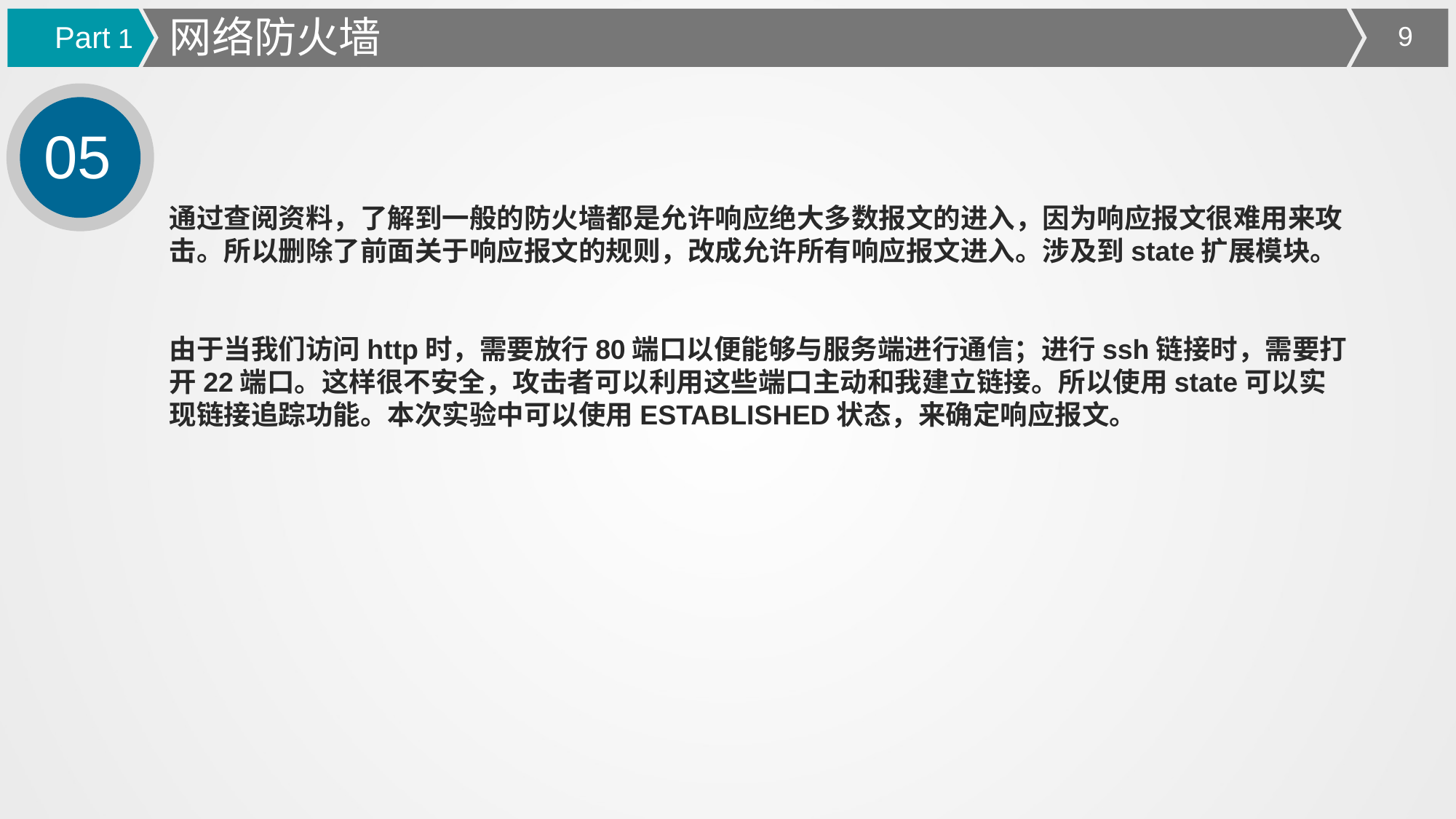

网络防火墙
Part 1

通过查阅资料，了解到一般的防火墙都是允许响应绝大多数报文的进入，因为响应报文很难用来攻击。所以删除了前面关于响应报文的规则，改成允许所有响应报文进入。涉及到state扩展模块。

由于当我们访问http时，需要放行80端口以便能够与服务端进行通信；进行ssh链接时，需要打开22端口。这样很不安全，攻击者可以利用这些端口主动和我建立链接。所以使用state可以实现链接追踪功能。本次实验中可以使用ESTABLISHED状态，来确定响应报文。
05